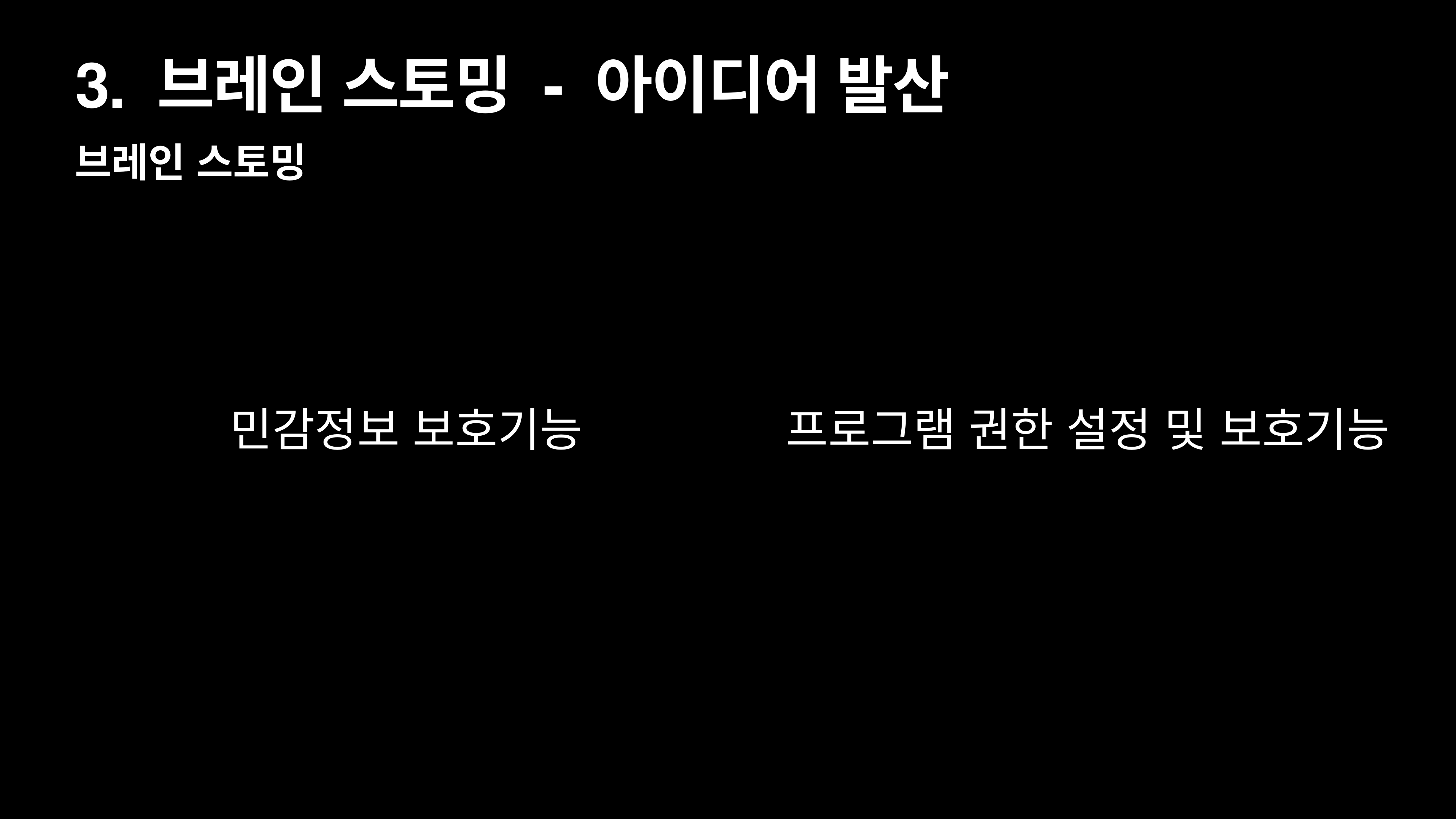

# 3. 브레인 스토밍 - 아이디어 발산
브레인 스토밍
민감정보 보호기능
프로그램 권한 설정 및 보호기능